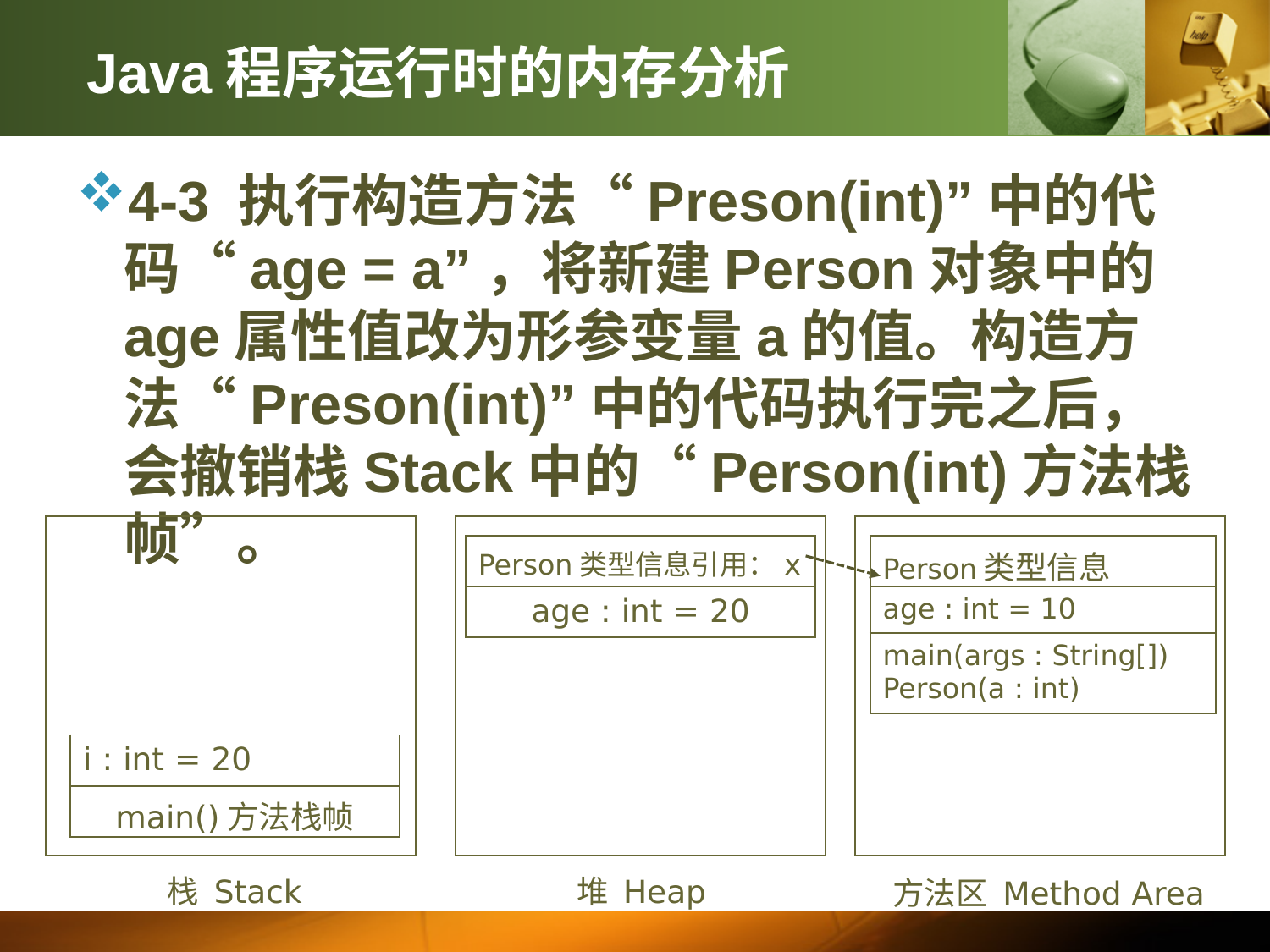

# Java程序运行时的内存分析
4-3 执行构造方法“Preson(int)”中的代码“age = a”，将新建Person对象中的age属性值改为形参变量a的值。构造方法“Preson(int)”中的代码执行完之后，会撤销栈Stack中的“Person(int)方法栈帧”。
|  |
| --- |
|  |
| --- |
|  |
| --- |
| Person类型信息引用：x |
| --- |
| age : int = 20 |
| Person类型信息 |
| --- |
| age : int = 10 |
| main(args : String[]) Person(a : int) |
| i : int = 20 |
| --- |
| main()方法栈帧 |
栈 Stack
堆 Heap
方法区 Method Area